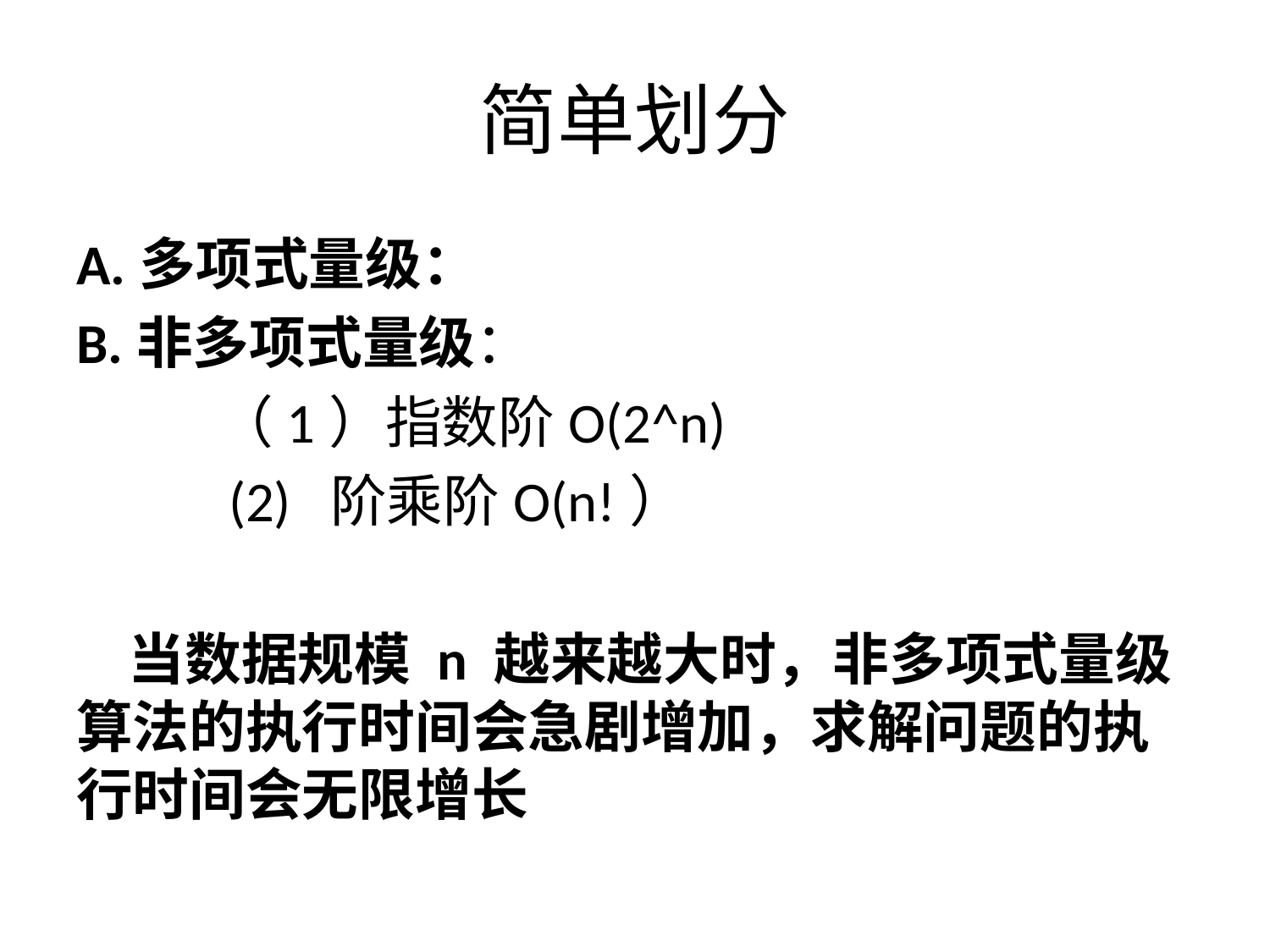

# 简单划分
A.多项式量级：
B.非多项式量级：
          （1）指数阶O(2^n)
            (2)  阶乘阶O(n!）

   当数据规模 n 越来越大时，非多项式量级算法的执行时间会急剧增加，求解问题的执行时间会无限增长